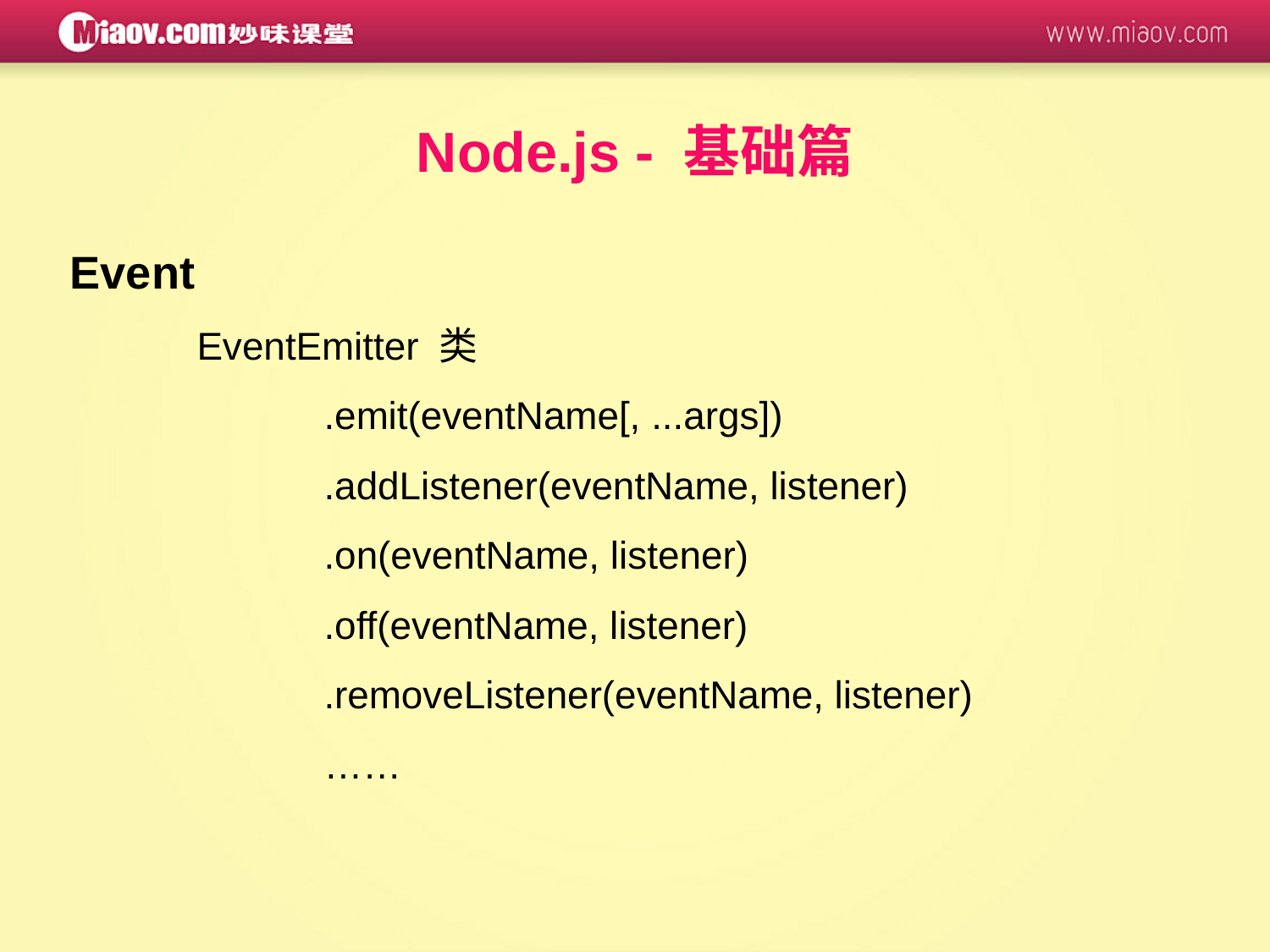

Node.js - 基础篇
Event
	EventEmitter 类
		.emit(eventName[, ...args])
		.addListener(eventName, listener)
		.on(eventName, listener)
		.off(eventName, listener)
		.removeListener(eventName, listener)
		……